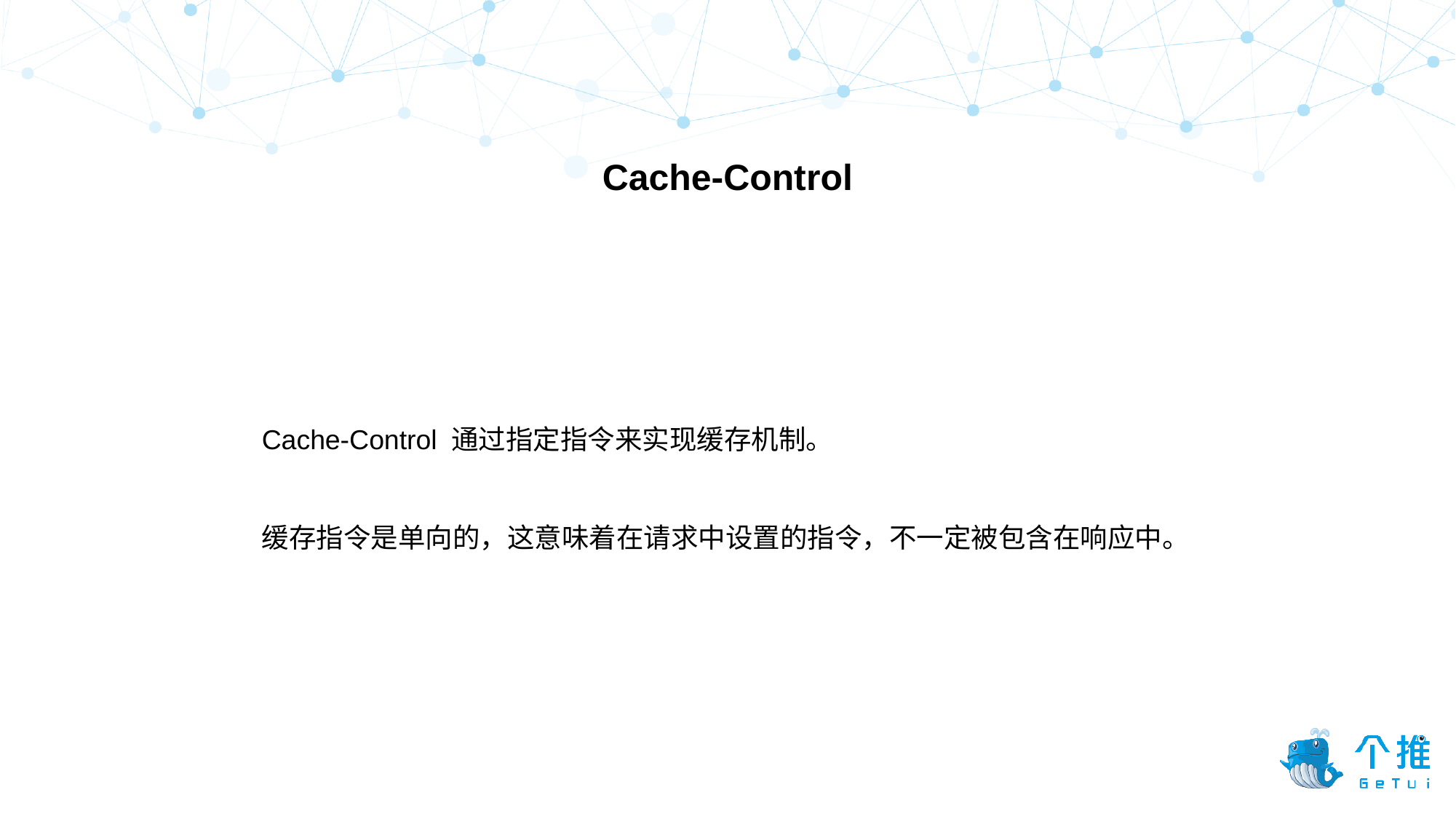

Cache-Control
Cache-Control 通过指定指令来实现缓存机制。
缓存指令是单向的，这意味着在请求中设置的指令，不一定被包含在响应中。